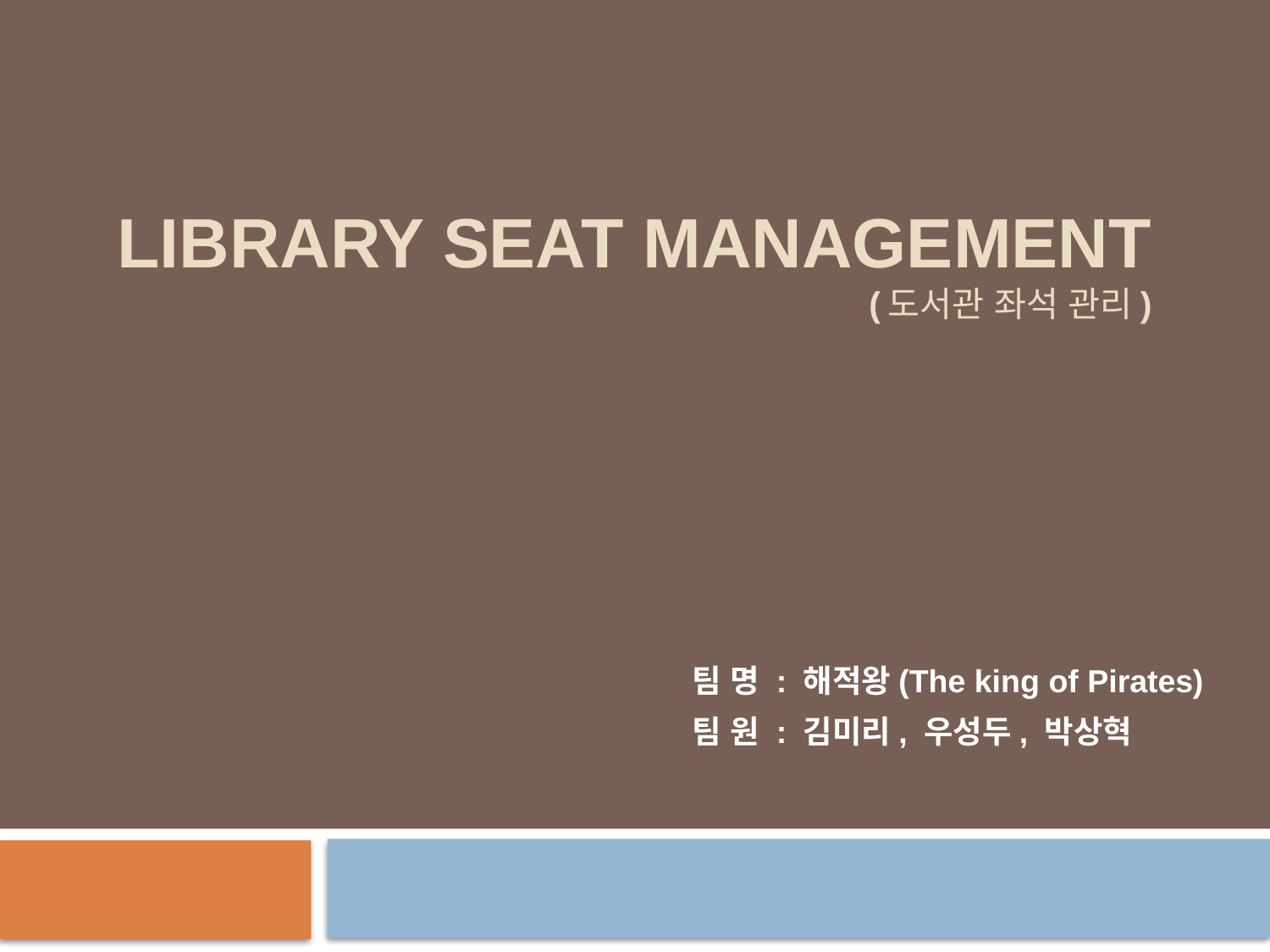

# Library Seat Management (도서관 좌석 관리)
팀 명 : 해적왕(The king of Pirates)
팀 원 : 김미리, 우성두, 박상혁